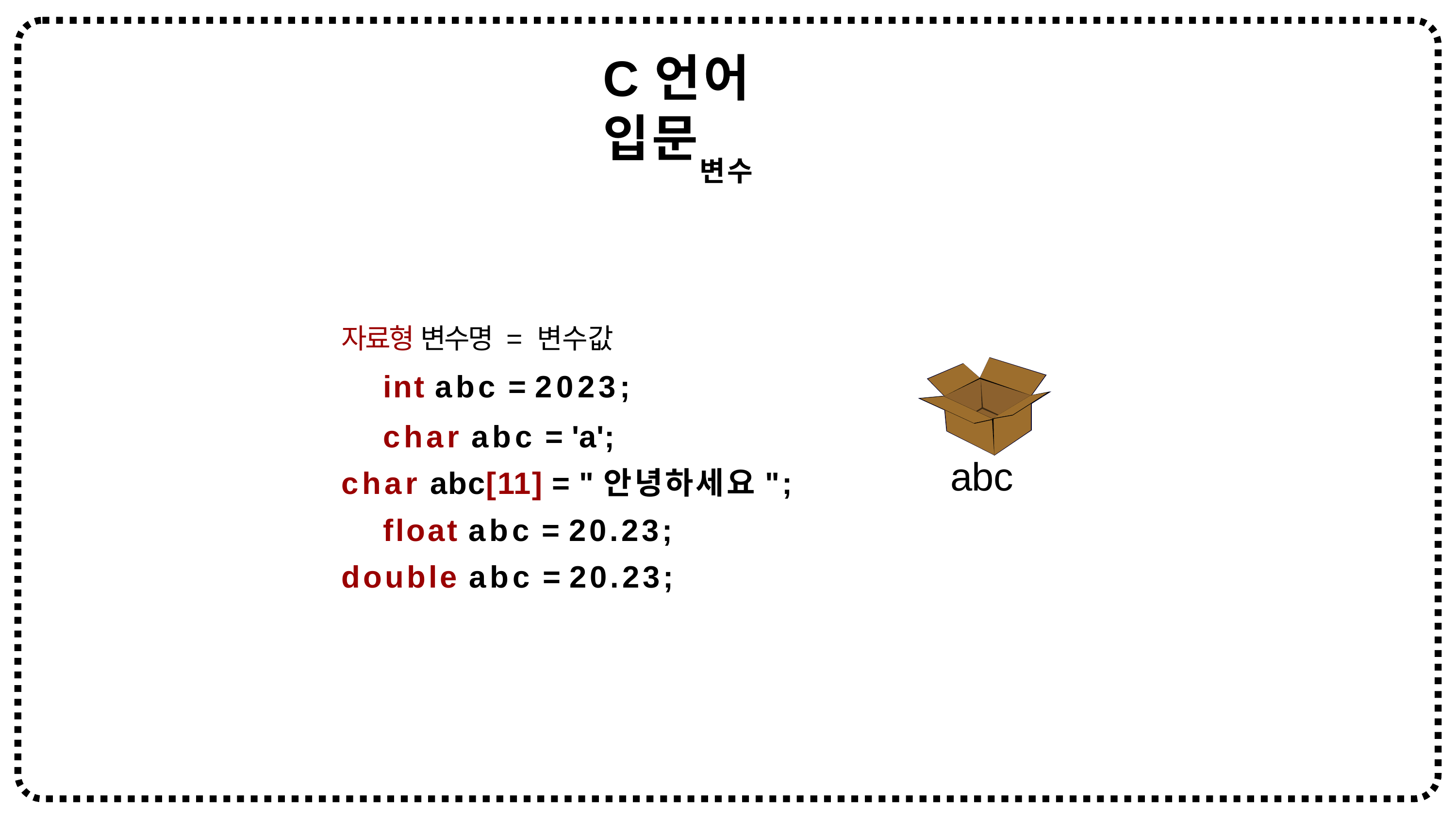

# C언어 입문
변수
자료형 변수명 = 변수값 int abc = 2023; char abc = 'a';
char abc[11] = "안녕하세요"; float abc = 20.23;
double abc = 20.23;

abc